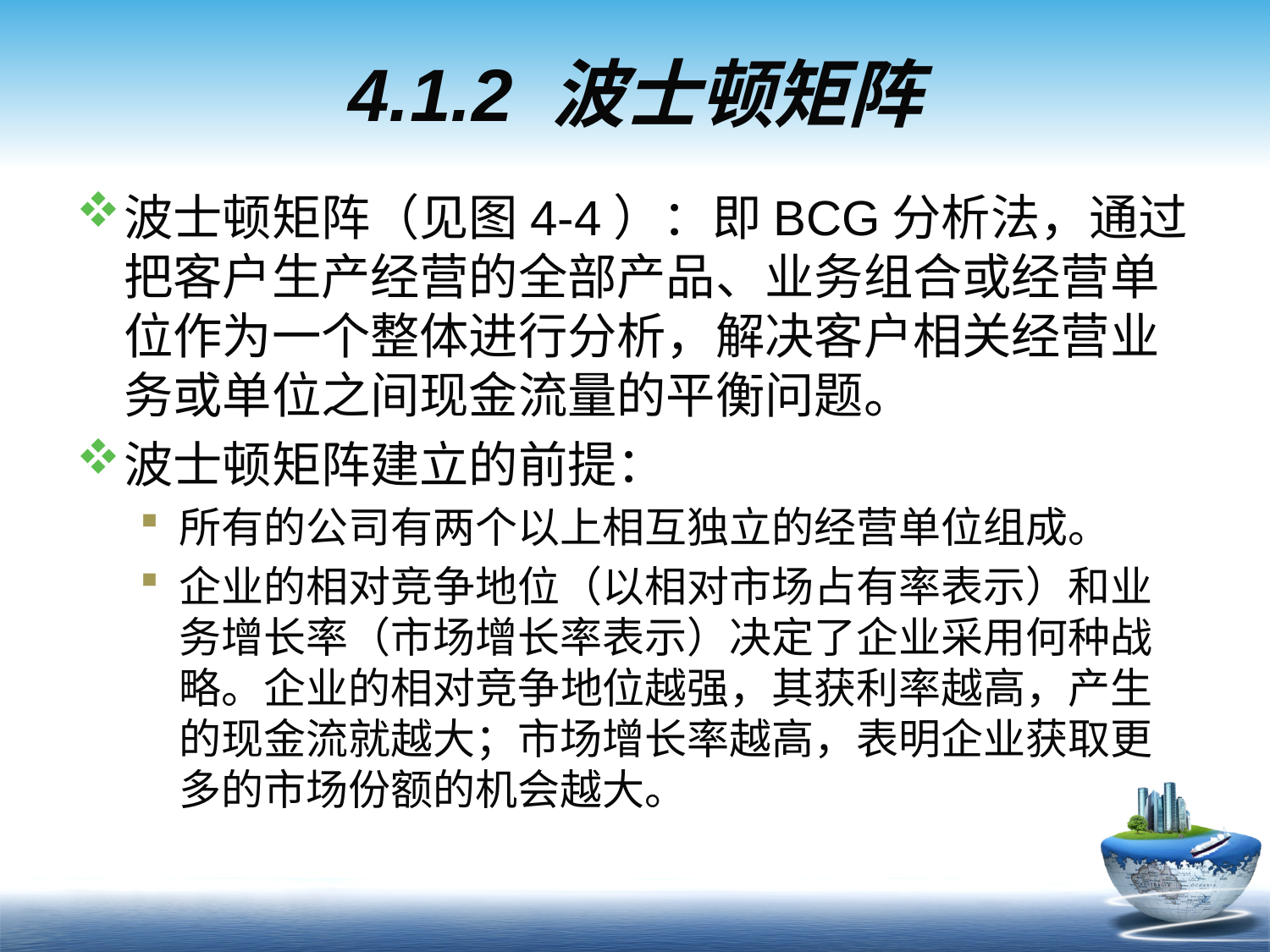

# 4.1.2 波士顿矩阵
波士顿矩阵（见图4-4）：即BCG分析法，通过把客户生产经营的全部产品、业务组合或经营单位作为一个整体进行分析，解决客户相关经营业务或单位之间现金流量的平衡问题。
波士顿矩阵建立的前提：
所有的公司有两个以上相互独立的经营单位组成。
企业的相对竞争地位（以相对市场占有率表示）和业务增长率（市场增长率表示）决定了企业采用何种战略。企业的相对竞争地位越强，其获利率越高，产生的现金流就越大；市场增长率越高，表明企业获取更多的市场份额的机会越大。